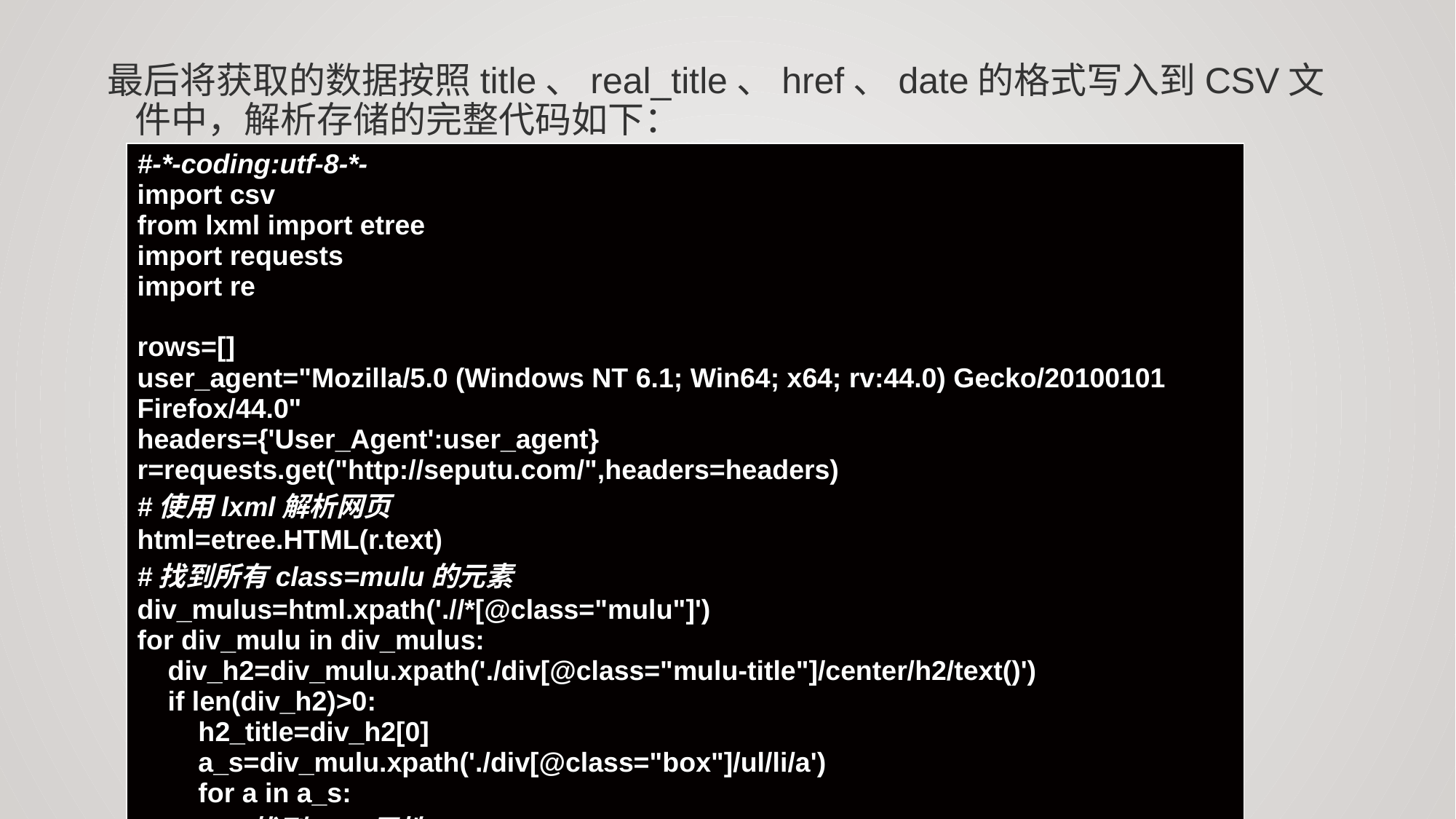

最后将获取的数据按照title、real_title、href、date的格式写入到CSV文件中，解析存储的完整代码如下：

| #-\*-coding:utf-8-\*- import csv from lxml import etree import requests import re rows=[] user\_agent="Mozilla/5.0 (Windows NT 6.1; Win64; x64; rv:44.0) Gecko/20100101 Firefox/44.0" headers={'User\_Agent':user\_agent} r=requests.get("http://seputu.com/",headers=headers) #使用lxml解析网页 html=etree.HTML(r.text) #找到所有class=mulu的元素 div\_mulus=html.xpath('.//\*[@class="mulu"]') for div\_mulu in div\_mulus: div\_h2=div\_mulu.xpath('./div[@class="mulu-title"]/center/h2/text()') if len(div\_h2)>0: h2\_title=div\_h2[0] a\_s=div\_mulu.xpath('./div[@class="box"]/ul/li/a') for a in a\_s: #找到href属性 href=a.xpath('./@href')[0] #找到title属性 box\_title=a.xpath('./@title')[0].encode('utf-8') pattern = re.compile(r'\s\*\[(.\*)\]\s+(.\*)') match = pattern.search(box\_title) if match != None: date = match.group(1) real\_title = match.group(2) print date,real\_title #把解析出的数据存储到 content=(h2\_title,real\_title,href,date) print content rows.append(content) print rows headers=['title','real\_title','href','date'] with open("daomu.csv",'w') as f: f\_csv=csv.writer(f,) f\_csv.writerow(headers) f\_csv.writerows(rows) |
| --- |